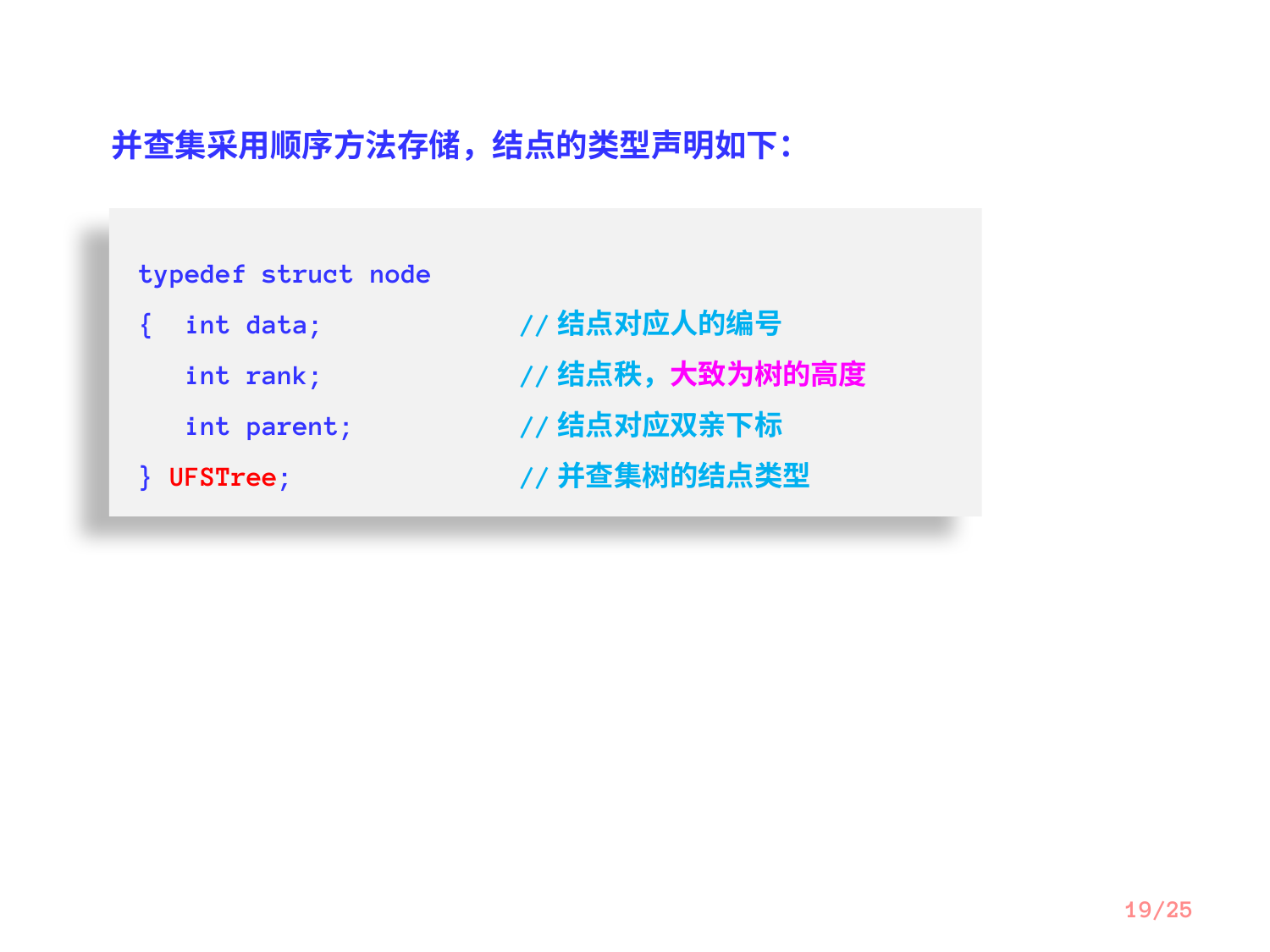

并查集采用顺序方法存储，结点的类型声明如下：
typedef struct node
{  int data;		//结点对应人的编号
   int rank;		//结点秩，大致为树的高度
   int parent;		//结点对应双亲下标
} UFSTree;		//并查集树的结点类型
19/25